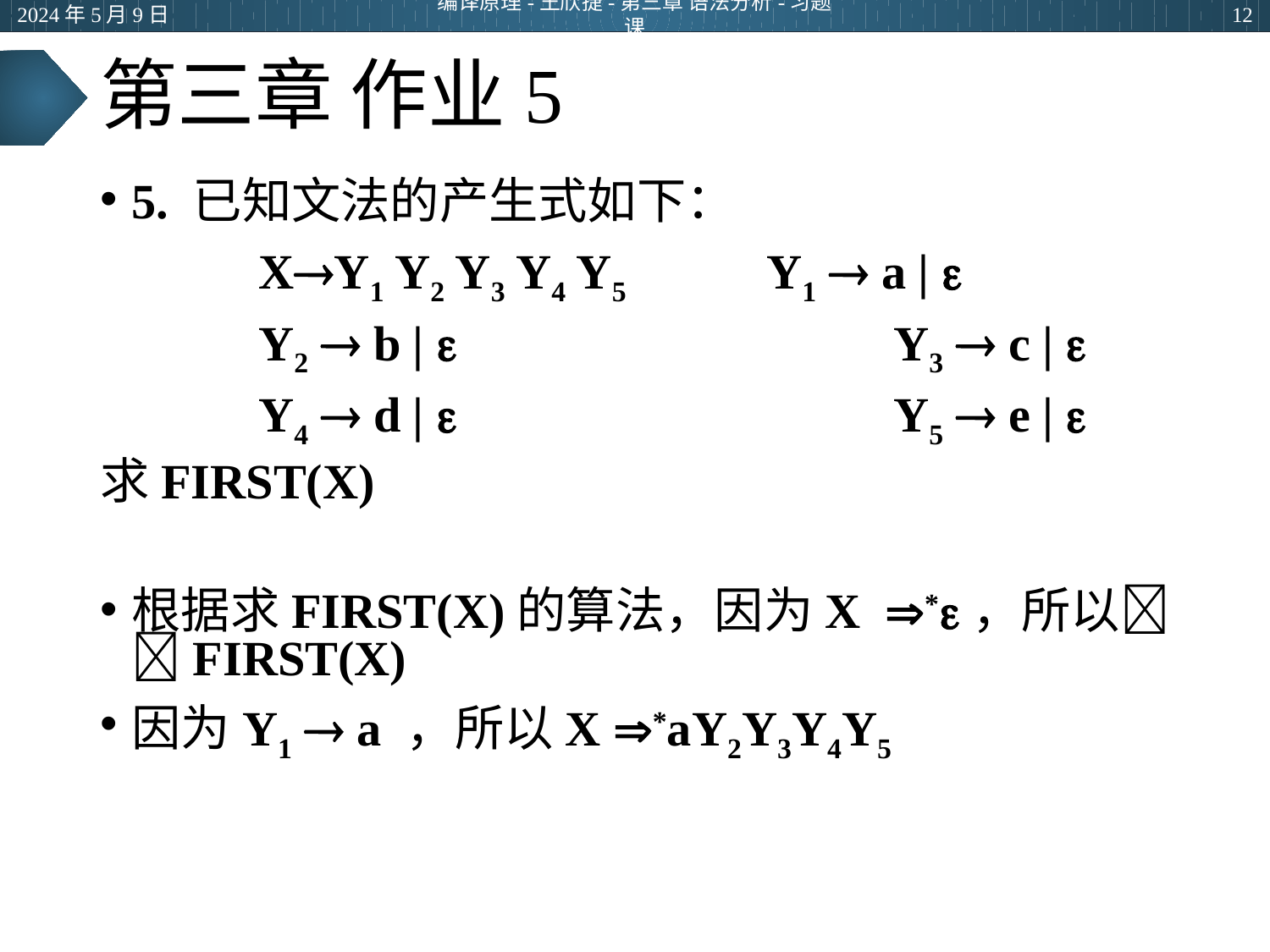

2024年5月9日
编译原理-王欣捷-第三章 语法分析-习题课
12
# 第三章 作业5
5. 已知文法的产生式如下：
 		X→Y1 Y2 Y3 Y4 Y5		Y1 → a | ε
		Y2 → b | ε				Y3 → c | ε
		Y4 → d | ε				Y5 → e | ε
求FIRST(X)

根据求FIRST(X)的算法，因为X ⇒*ε，所以ε ∈FIRST(X)
因为Y1 → a ，所以X ⇒*aY2Y3Y4Y5